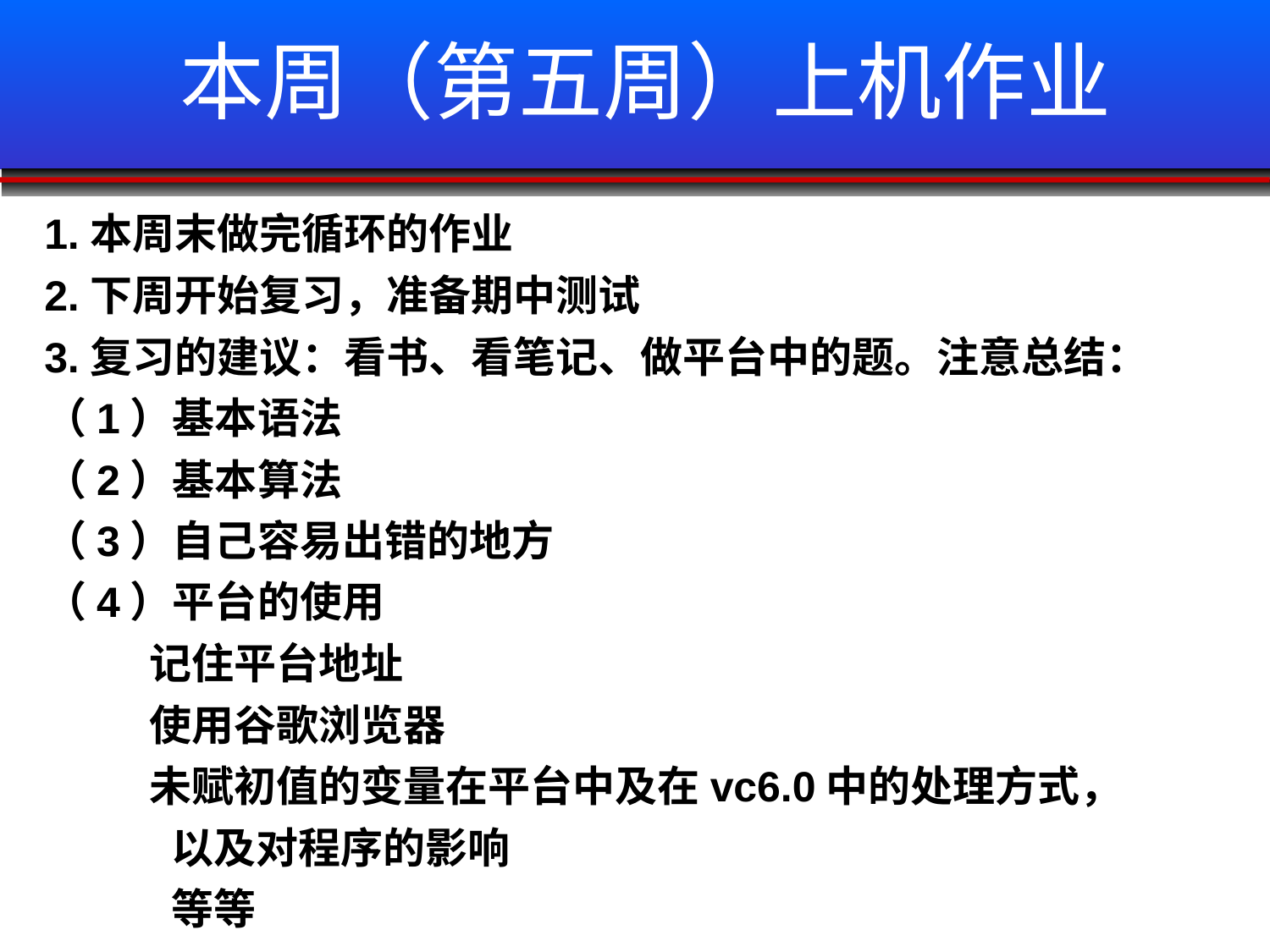

本周（第五周）上机作业
1.本周末做完循环的作业
2.下周开始复习，准备期中测试
3.复习的建议：看书、看笔记、做平台中的题。注意总结：
（1）基本语法
（2）基本算法
（3）自己容易出错的地方
（4）平台的使用
          记住平台地址
          使用谷歌浏览器
          未赋初值的变量在平台中及在vc6.0中的处理方式，
	以及对程序的影响
	等等